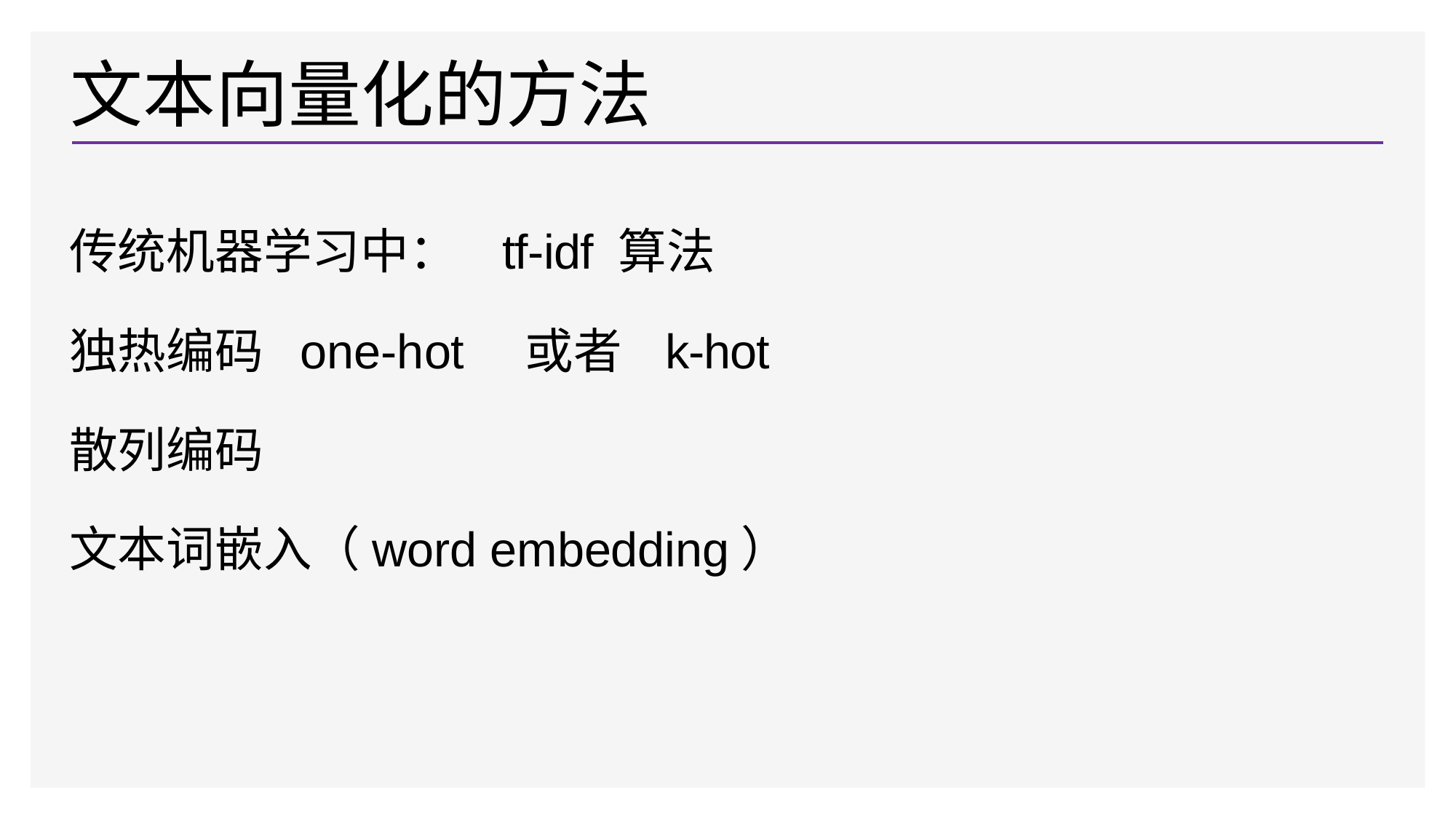

# 文本向量化的方法
传统机器学习中：	tf-idf 算法

独热编码 one-hot	或者	k-hot

散列编码

文本词嵌入（word embedding）